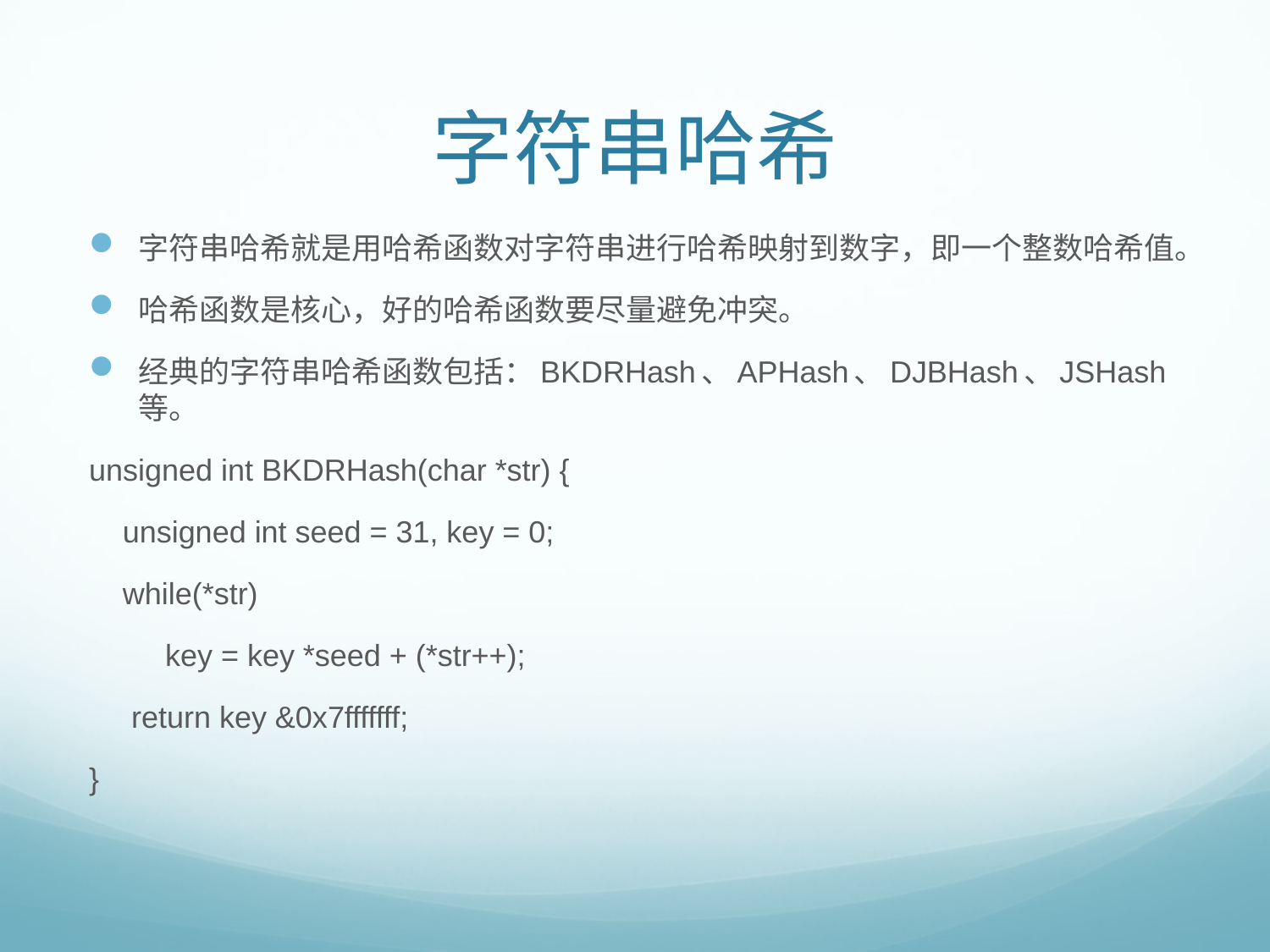

# 字符串哈希
字符串哈希就是用哈希函数对字符串进行哈希映射到数字，即一个整数哈希值。
哈希函数是核心，好的哈希函数要尽量避免冲突。
经典的字符串哈希函数包括：BKDRHash、APHash、DJBHash、JSHash等。
unsigned int BKDRHash(char *str) {
    unsigned int seed = 31, key = 0;
    while(*str)
         key = key *seed + (*str++);
     return key &0x7fffffff;
}